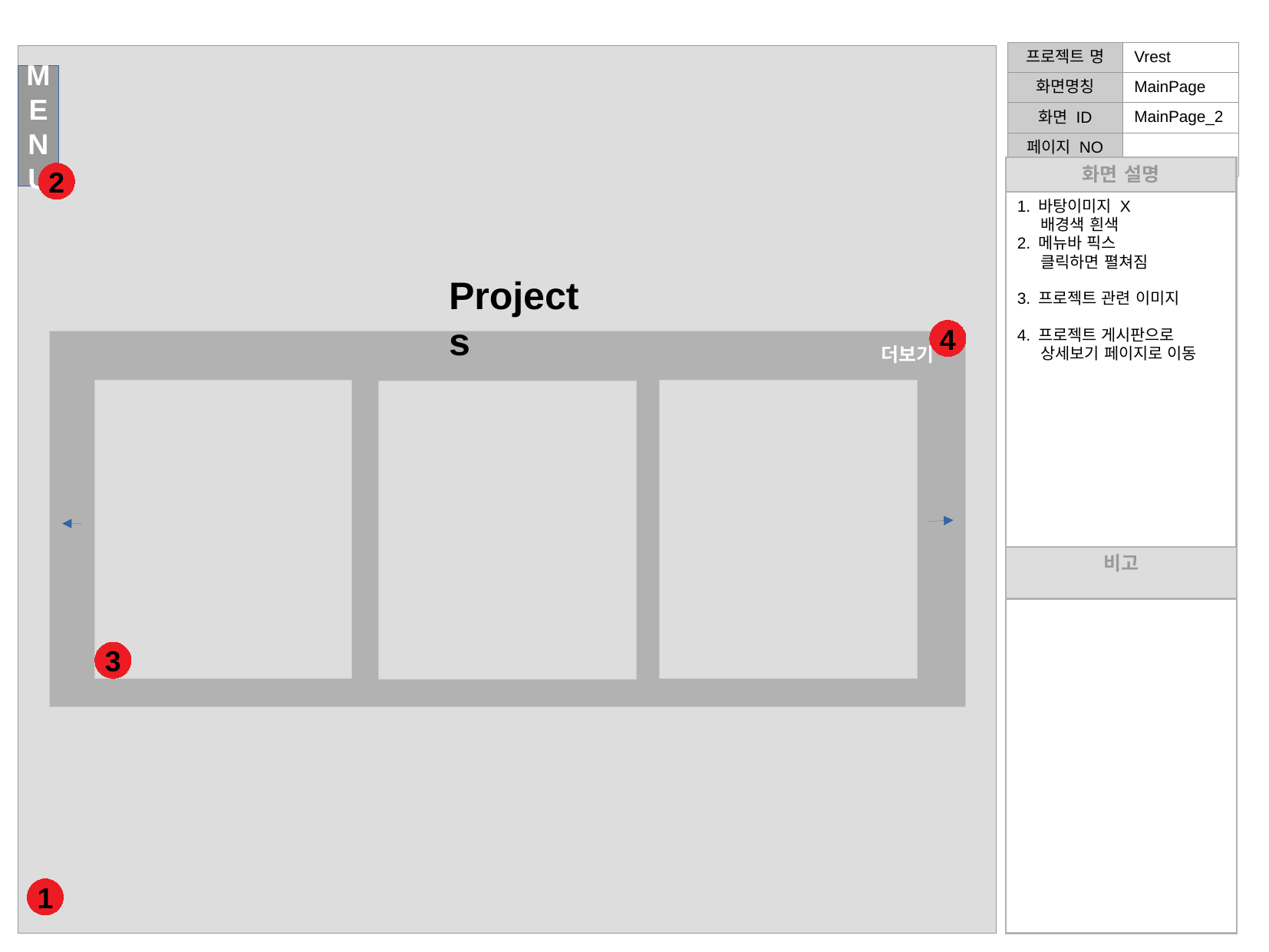

| 프로젝트 명 | Vrest |
| --- | --- |
| 화면명칭 | MainPage |
| 화면 ID | MainPage\_2 |
| 페이지 NO |  |

M
E
N
U
| 화면 설명 |
| --- |
| 1. 바탕이미지 X 배경색 흰색 2. 메뉴바 픽스 클릭하면 펼쳐짐 3. 프로젝트 관련 이미지 4. 프로젝트 게시판으로 상세보기 페이지로 이동 |
|  |
2
Projects
4

더보기

| 비고 |
| --- |
|  |
3
1